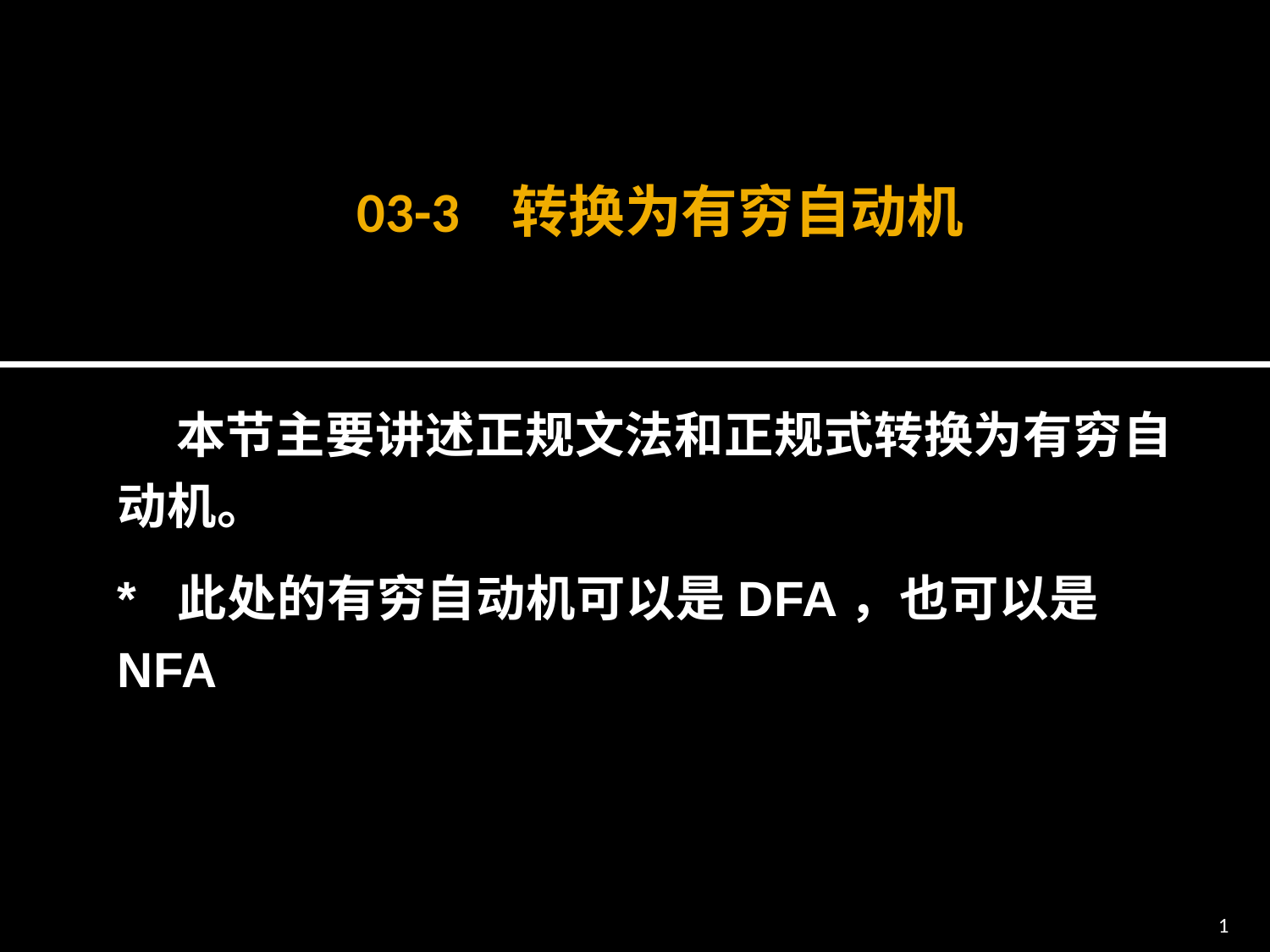

# 03-3   转换为有穷自动机
    本节主要讲述正规文法和正规式转换为有穷自动机。
*  此处的有穷自动机可以是DFA，也可以是NFA
1